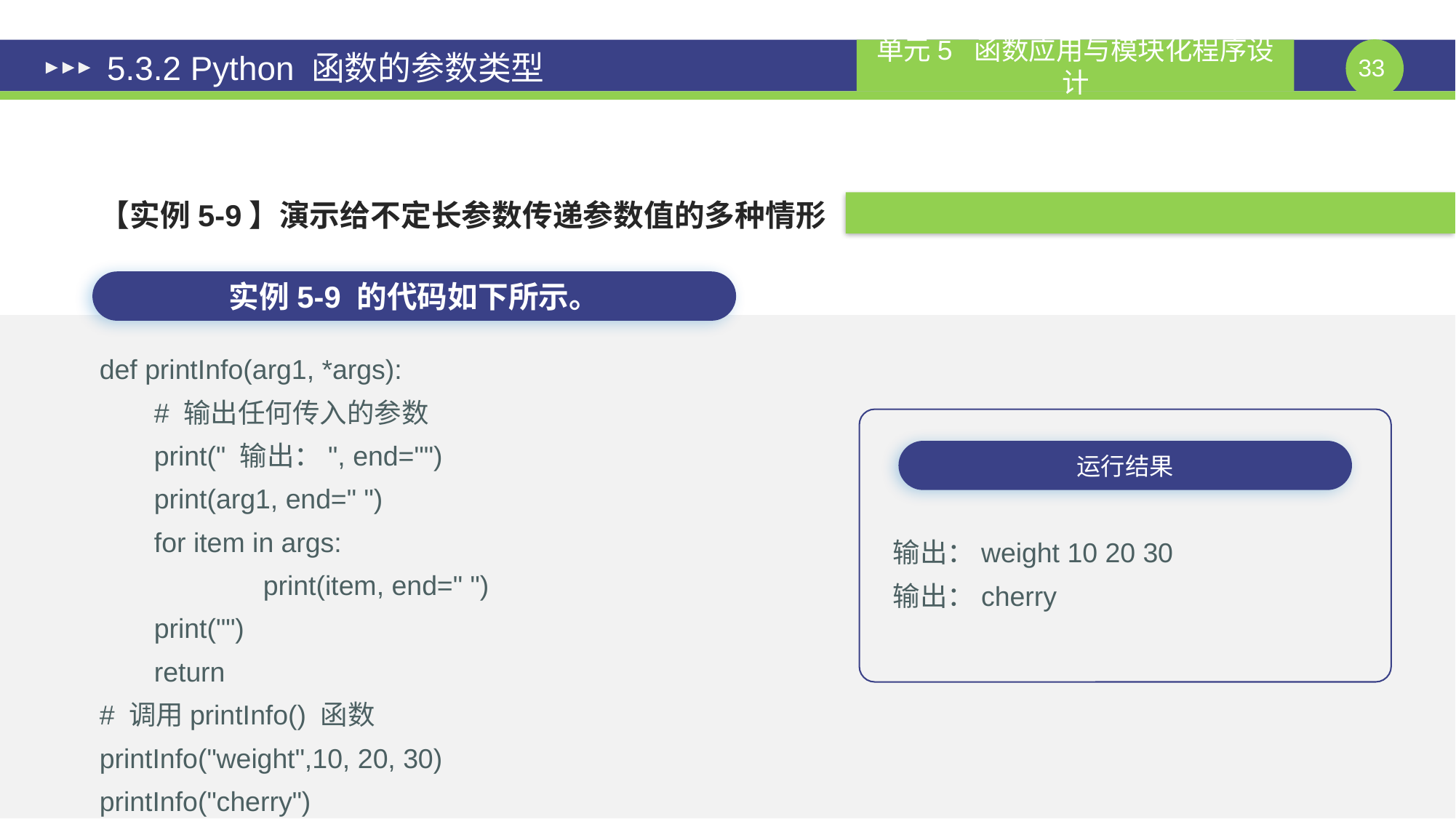

# 5.3.2 Python 函数的参数类型
【实例5-9】演示给不定长参数传递参数值的多种情形

实例5-9 的代码如下所示。

def printInfo(arg1, *args):
	# 输出任何传入的参数
	print(" 输出：", end="")
	print(arg1, end=" ")
	for item in args:
		print(item, end=" ")
	print("")
	return
# 调用printInfo() 函数
printInfo("weight",10, 20, 30)
printInfo("cherry")

运行结果
输出：weight 10 20 30
输出：cherry